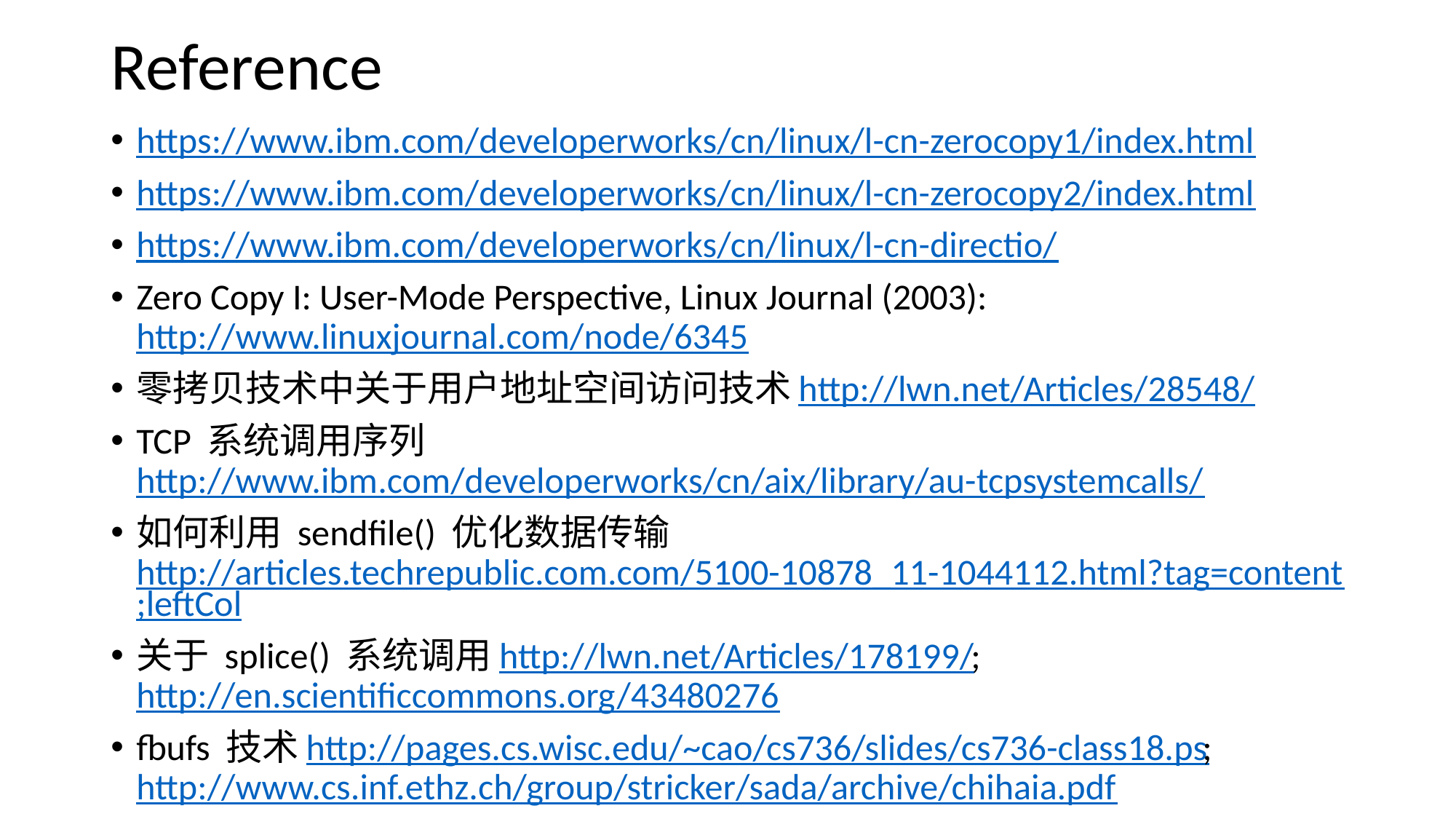

# Reference
https://www.ibm.com/developerworks/cn/linux/l-cn-zerocopy1/index.html
https://www.ibm.com/developerworks/cn/linux/l-cn-zerocopy2/index.html
https://www.ibm.com/developerworks/cn/linux/l-cn-directio/
Zero Copy I: User-Mode Perspective, Linux Journal (2003): http://www.linuxjournal.com/node/6345
零拷贝技术中关于用户地址空间访问技术http://lwn.net/Articles/28548/
TCP 系统调用序列http://www.ibm.com/developerworks/cn/aix/library/au-tcpsystemcalls/
如何利用 sendfile() 优化数据传输http://articles.techrepublic.com.com/5100-10878_11-1044112.html?tag=content;leftCol
关于 splice() 系统调用http://lwn.net/Articles/178199/; http://en.scientificcommons.org/43480276
fbufs 技术http://pages.cs.wisc.edu/~cao/cs736/slides/cs736-class18.ps; http://www.cs.inf.ethz.ch/group/stricker/sada/archive/chihaia.pdf